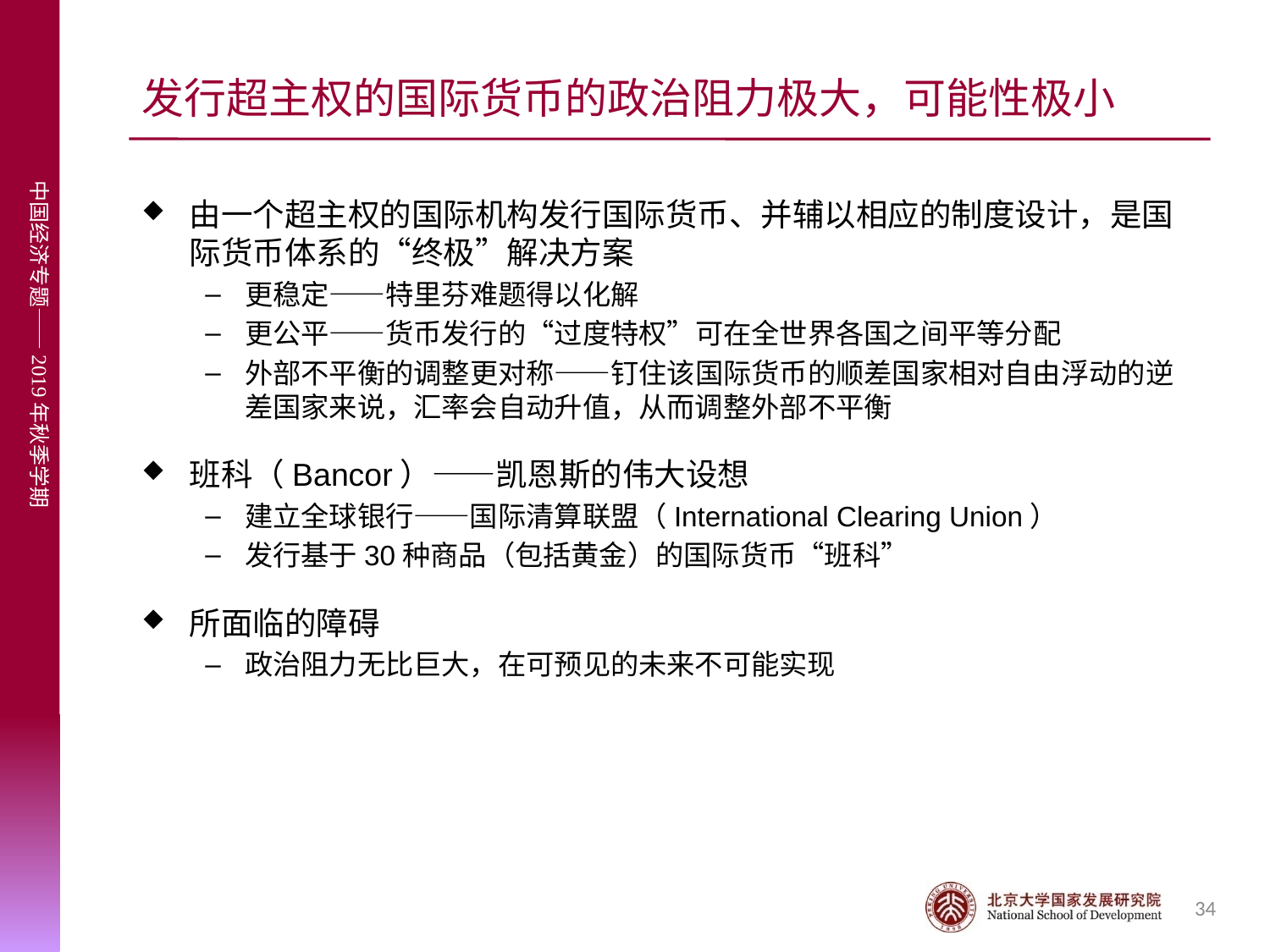

# 发行超主权的国际货币的政治阻力极大，可能性极小
由一个超主权的国际机构发行国际货币、并辅以相应的制度设计，是国际货币体系的“终极”解决方案
更稳定——特里芬难题得以化解
更公平——货币发行的“过度特权”可在全世界各国之间平等分配
外部不平衡的调整更对称——钉住该国际货币的顺差国家相对自由浮动的逆差国家来说，汇率会自动升值，从而调整外部不平衡
班科（Bancor）——凯恩斯的伟大设想
建立全球银行——国际清算联盟（International Clearing Union）
发行基于30种商品（包括黄金）的国际货币“班科”
所面临的障碍
政治阻力无比巨大，在可预见的未来不可能实现
34